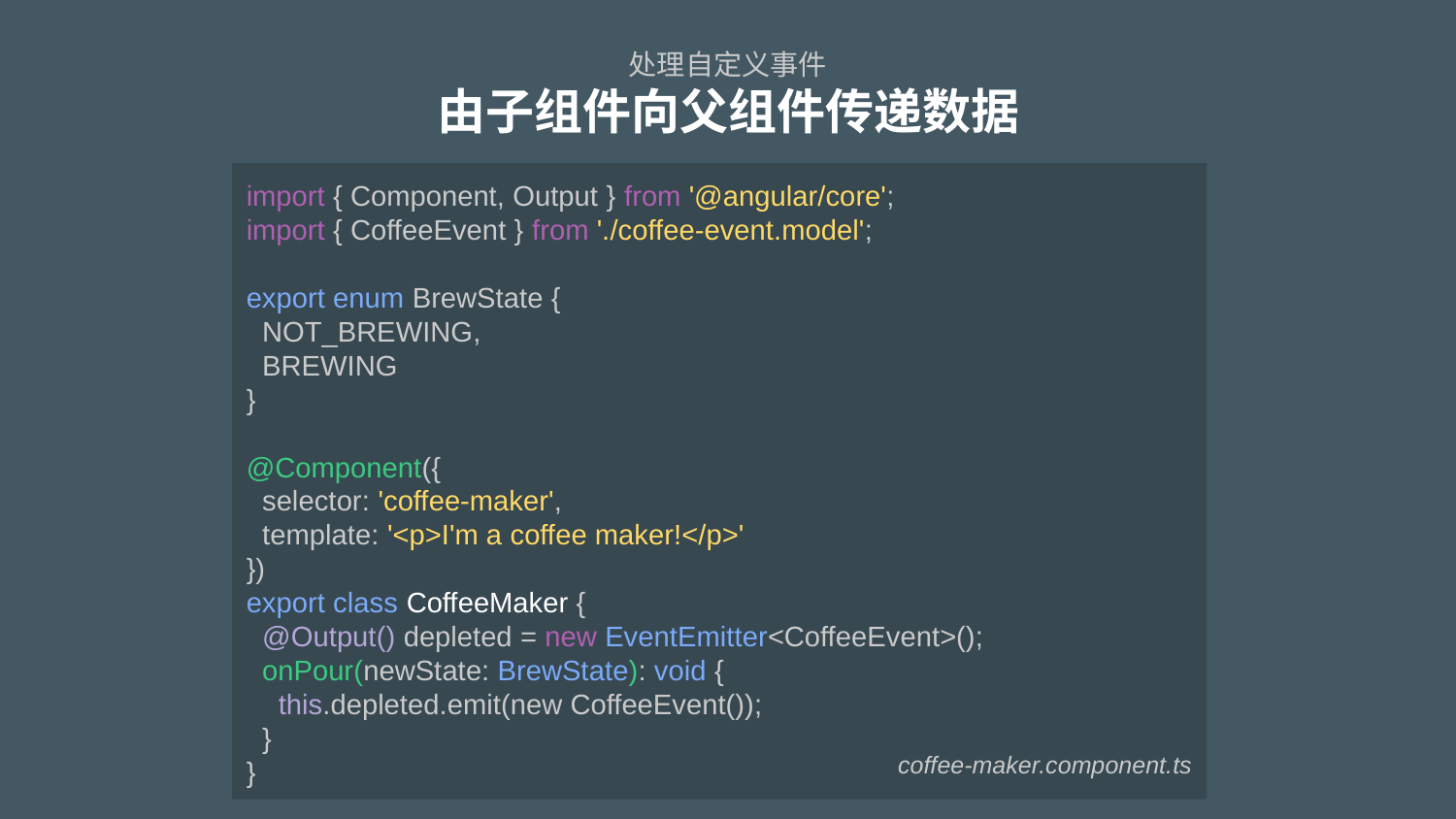

# 处理自定义事件 由子组件向父组件传递数据
import { Component, Output } from '@angular/core';
import { CoffeeEvent } from './coffee-event.model';
export enum BrewState {
  NOT_BREWING,
  BREWING
}
@Component({
  selector: 'coffee-maker',
  template: '<p>I'm a coffee maker!</p>'
})
export class CoffeeMaker {
  @Output() depleted = new EventEmitter<CoffeeEvent>();
  onPour(newState: BrewState): void {
    this.depleted.emit(new CoffeeEvent());
  }
}

coffee-maker.component.ts